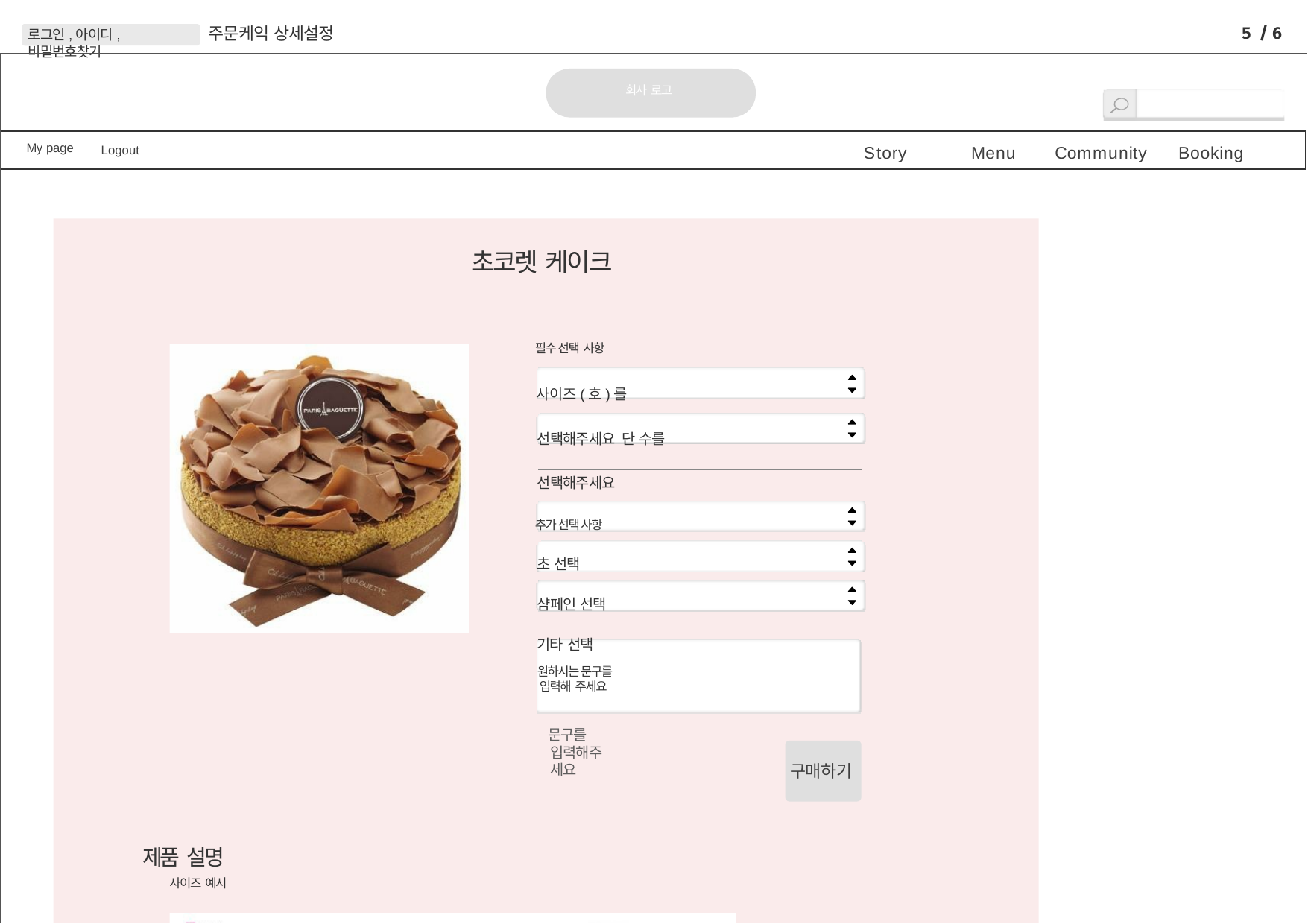

5 / 6
주문케익 상세설정

로그인,아이디,비밀번호찾기

회사 로고

My page
Story
Menu
Community
Booking
Logout

초코렛 케이크
필수 선택 사항
사이즈(호)를 선택해주세요  단 수를 선택해주세요
추가 선택 사항  초 선택  샴페인 선택  기타 선택
원하시는 문구를 입력해 주세요

문구를 입력해주세요

구매하기

제품 설명
사이즈 예시